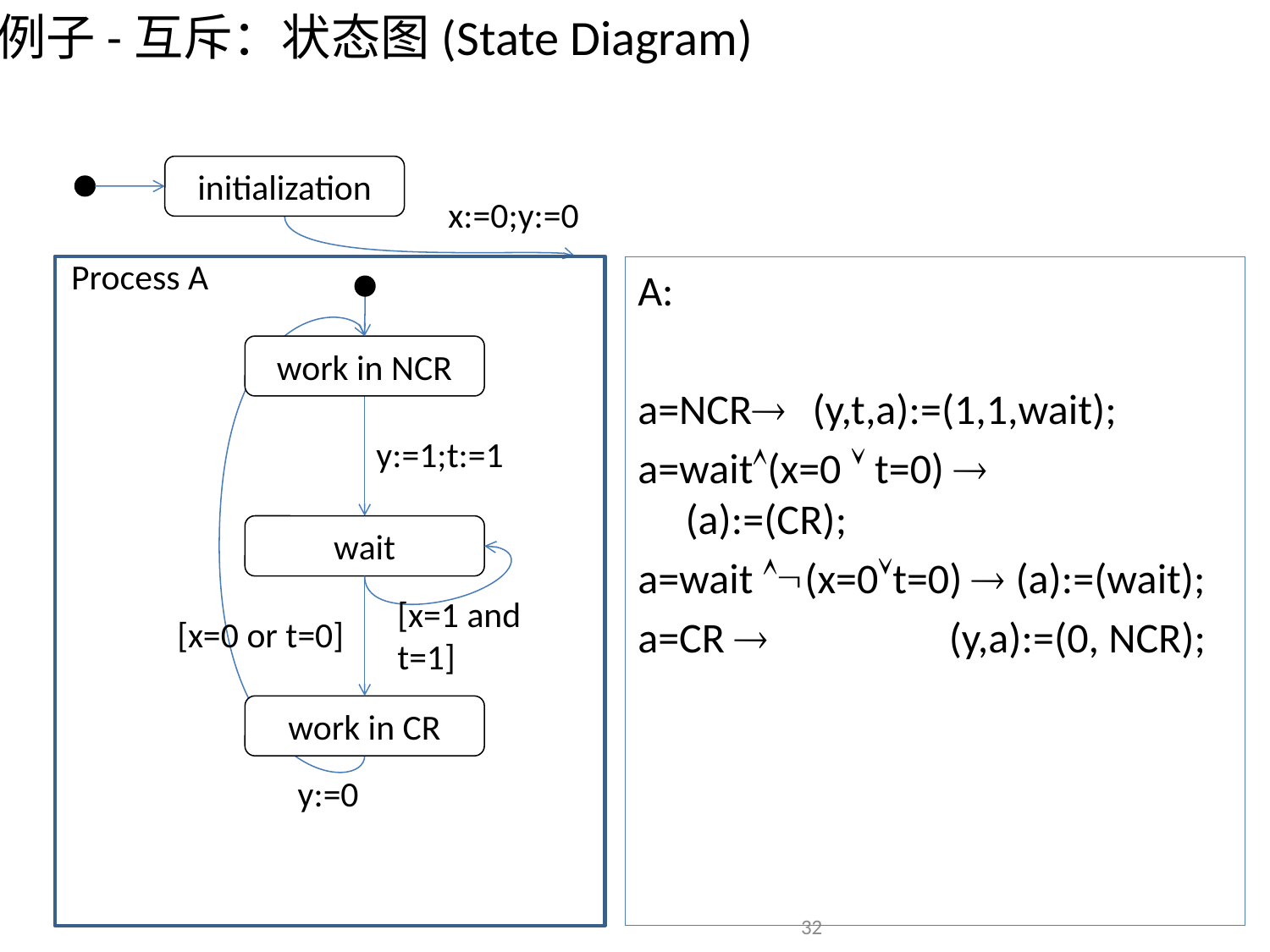

例子-互斥：状态图(State Diagram)
initialization

x:=0;y:=0

Process A
A:

a=NCR→ 	(y,t,a):=(1,1,wait);
a=wait∧(x=0 ∨ t=0) →	   (a):=(CR);
a=wait ∧¬(x=0∨t=0) → (a):=(wait);
a=CR →        	 (y,a):=(0, NCR);

work in NCR
y:=1;t:=1
wait
[x=1 and t=1]
[x=0 or t=0]
work in CR
y:=0

32